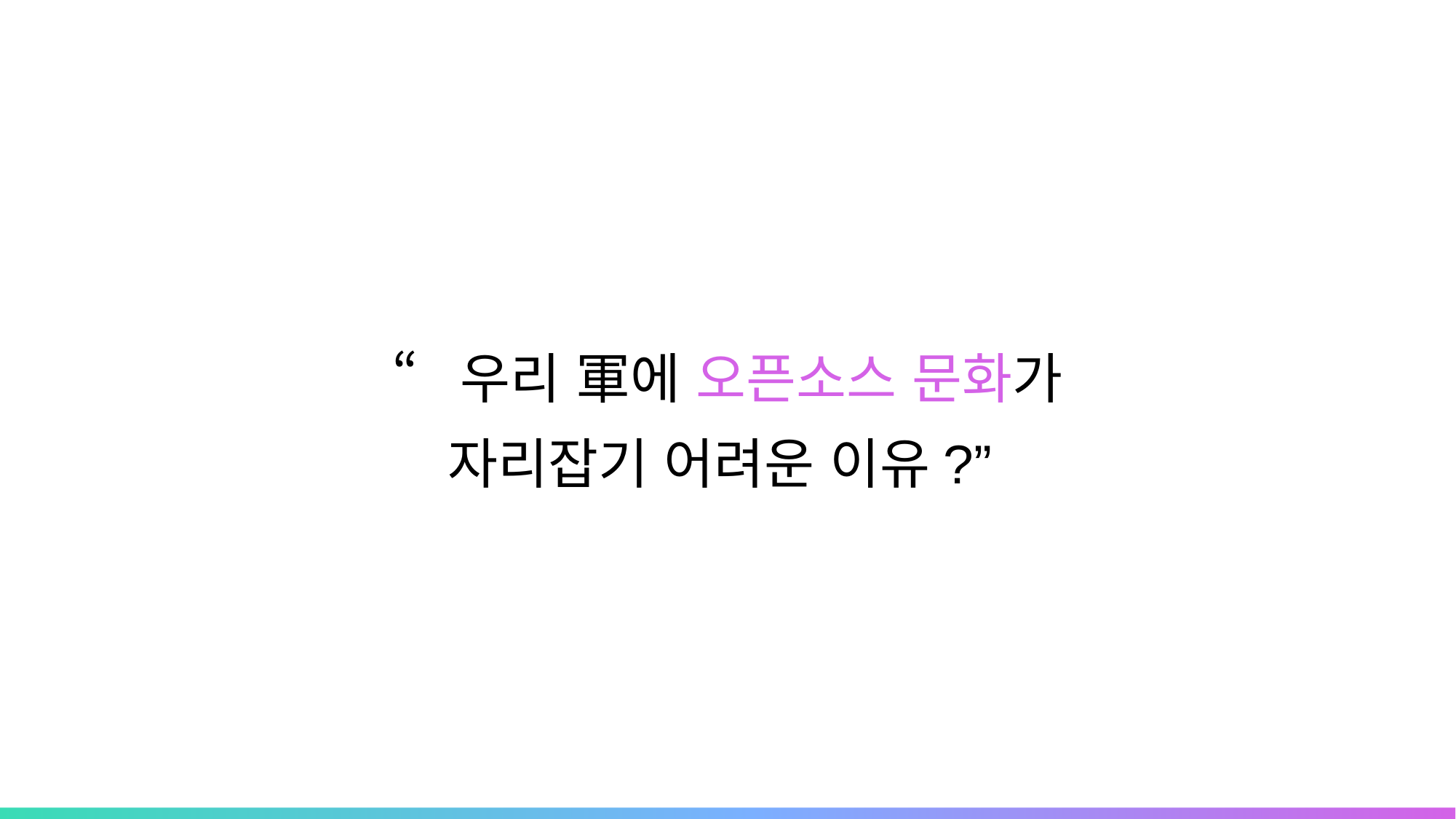

“우리 軍에 오픈소스 문화가
자리잡기 어려운 이유?”